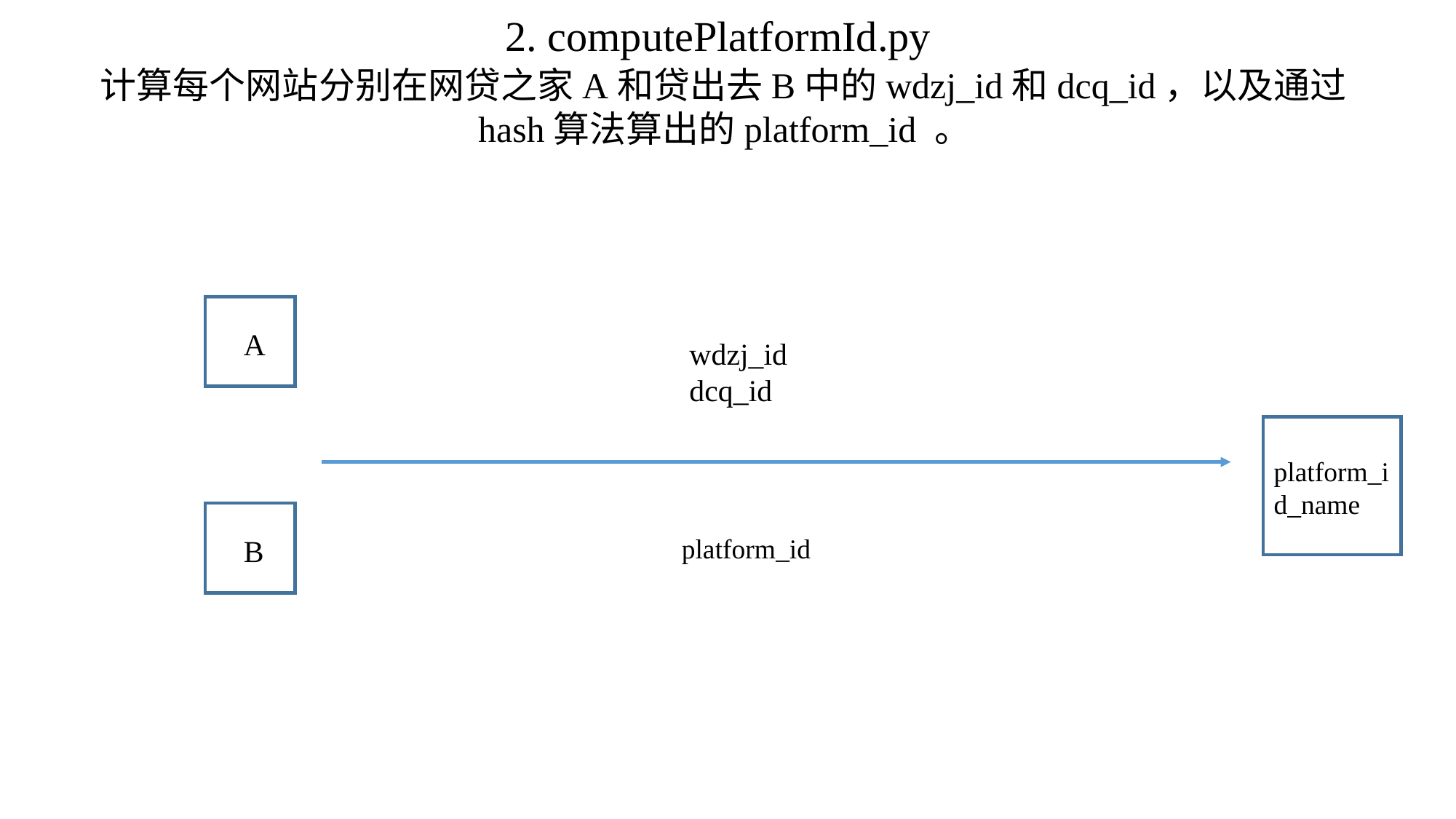

2. computePlatformId.py
计算每个网站分别在网贷之家A和贷出去B中的wdzj_id和dcq_id，以及通过hash算法算出的platform_id 。

A
wdzj_id
dcq_id

platform_id_name

B
platform_id